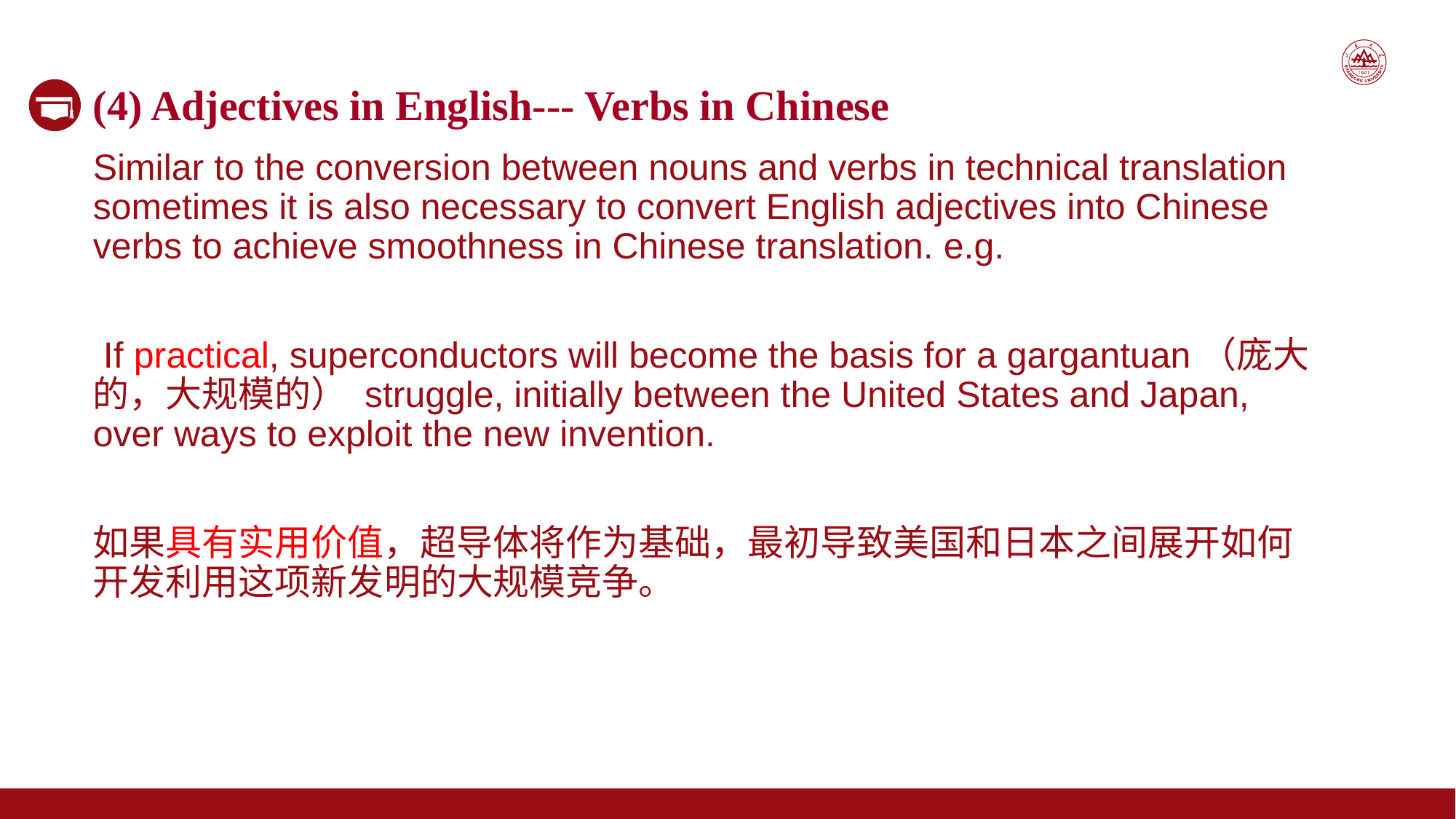

(4) Adjectives in English--- Verbs in Chinese

Similar to the conversion between nouns and verbs in technical translation sometimes it is also necessary to convert English adjectives into Chinese verbs to achieve smoothness in Chinese translation. e.g.

 If practical, superconductors will become the basis for a gargantuan（庞大的，大规模的） struggle, initially between the United States and Japan, over ways to exploit the new invention.

如果具有实用价值，超导体将作为基础，最初导致美国和日本之间展开如何开发利用这项新发明的大规模竞争。